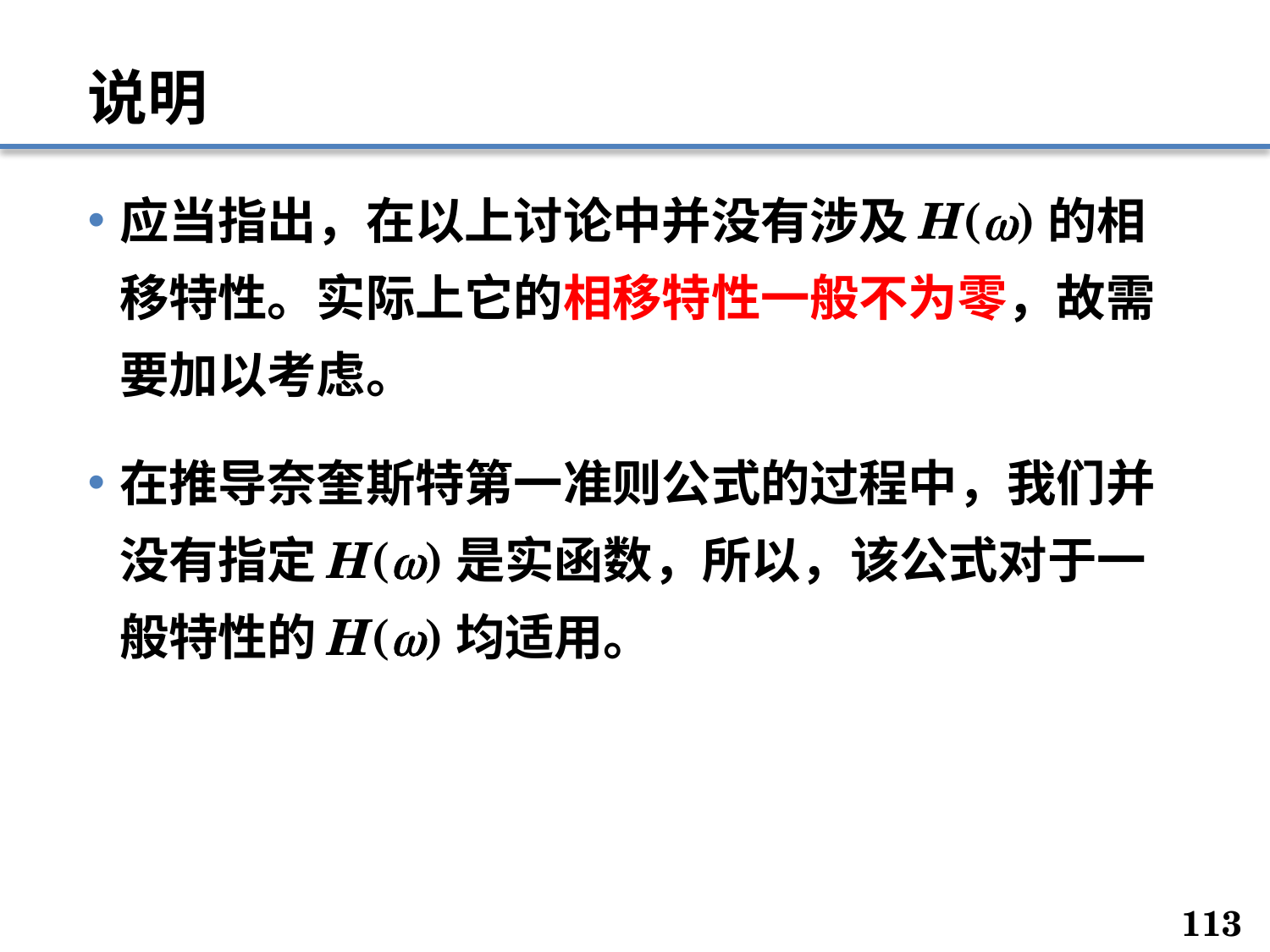

# 说明
应当指出，在以上讨论中并没有涉及H(ω)的相移特性。实际上它的相移特性一般不为零，故需要加以考虑。
在推导奈奎斯特第一准则公式的过程中，我们并没有指定H(ω)是实函数，所以，该公式对于一般特性的H(ω)均适用。

113